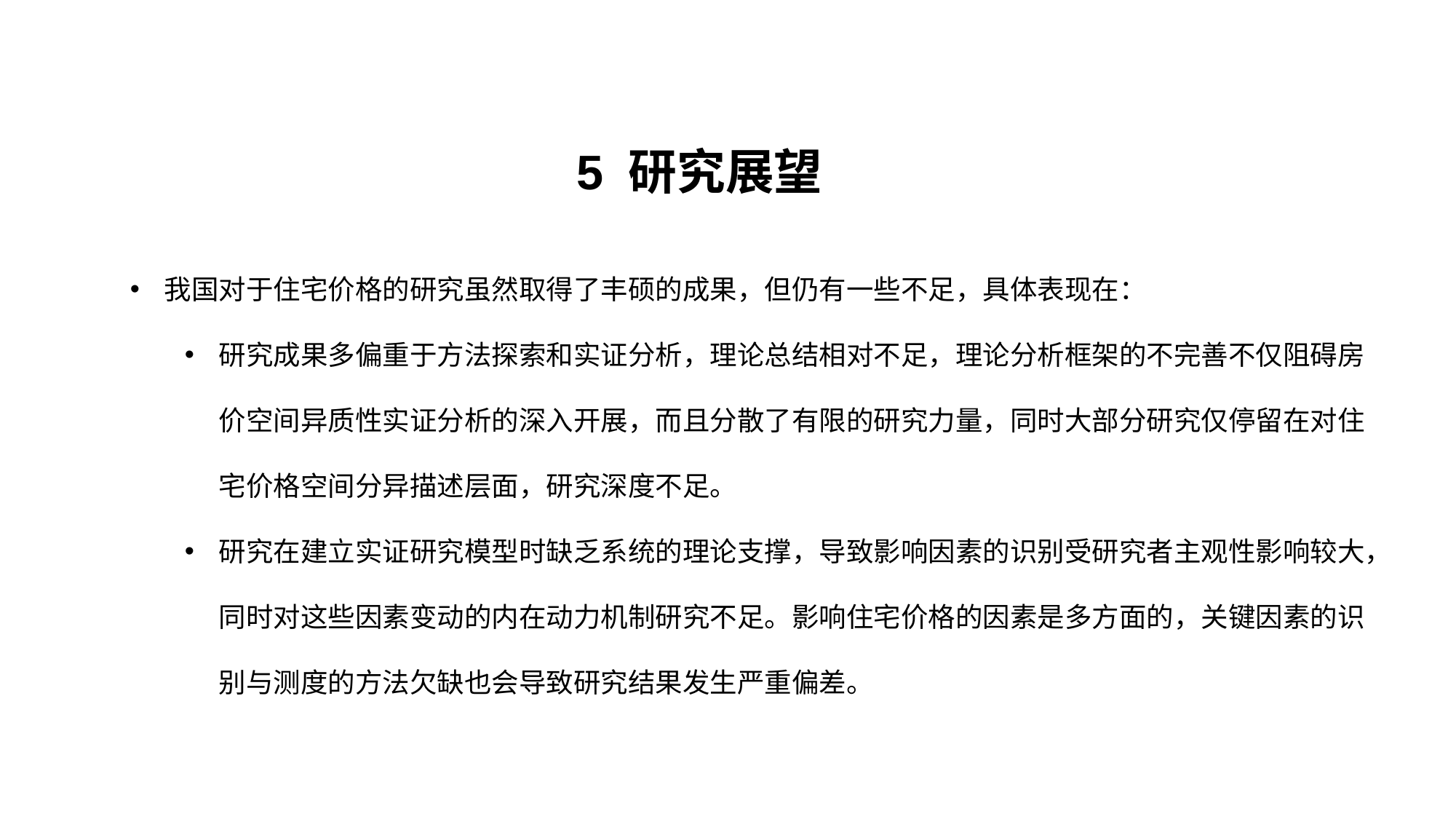

5 研究展望
我国对于住宅价格的研究虽然取得了丰硕的成果，但仍有一些不足，具体表现在：
研究成果多偏重于方法探索和实证分析，理论总结相对不足，理论分析框架的不完善不仅阻碍房价空间异质性实证分析的深入开展，而且分散了有限的研究力量，同时大部分研究仅停留在对住宅价格空间分异描述层面，研究深度不足。
研究在建立实证研究模型时缺乏系统的理论支撑，导致影响因素的识别受研究者主观性影响较大，同时对这些因素变动的内在动力机制研究不足。影响住宅价格的因素是多方面的，关键因素的识别与测度的方法欠缺也会导致研究结果发生严重偏差。